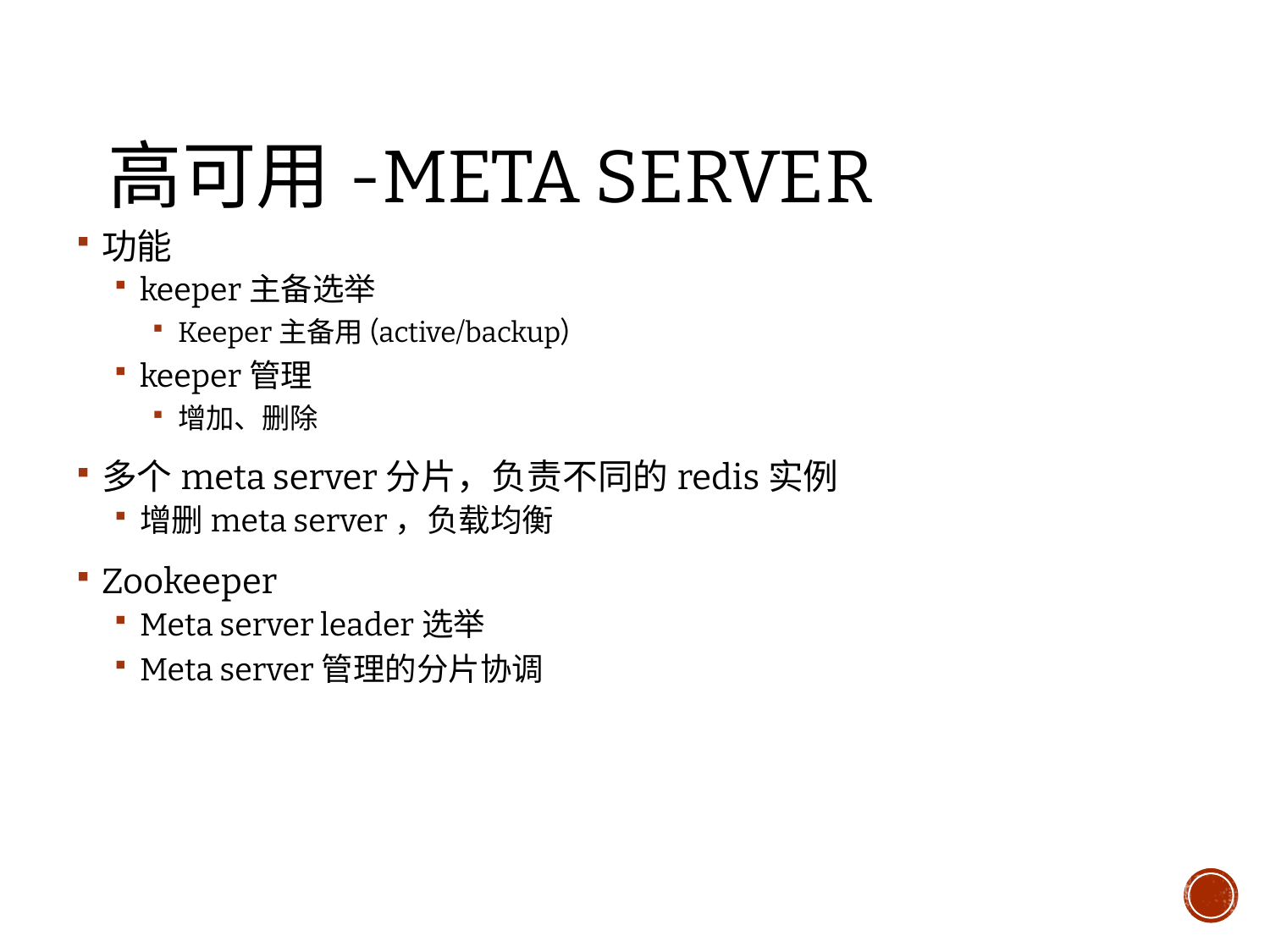

# 高可用-meta server
功能
keeper主备选举
Keeper主备用(active/backup)
keeper管理
增加、删除
多个meta server分片，负责不同的redis实例
增删meta server，负载均衡
Zookeeper
Meta server leader选举
Meta server管理的分片协调